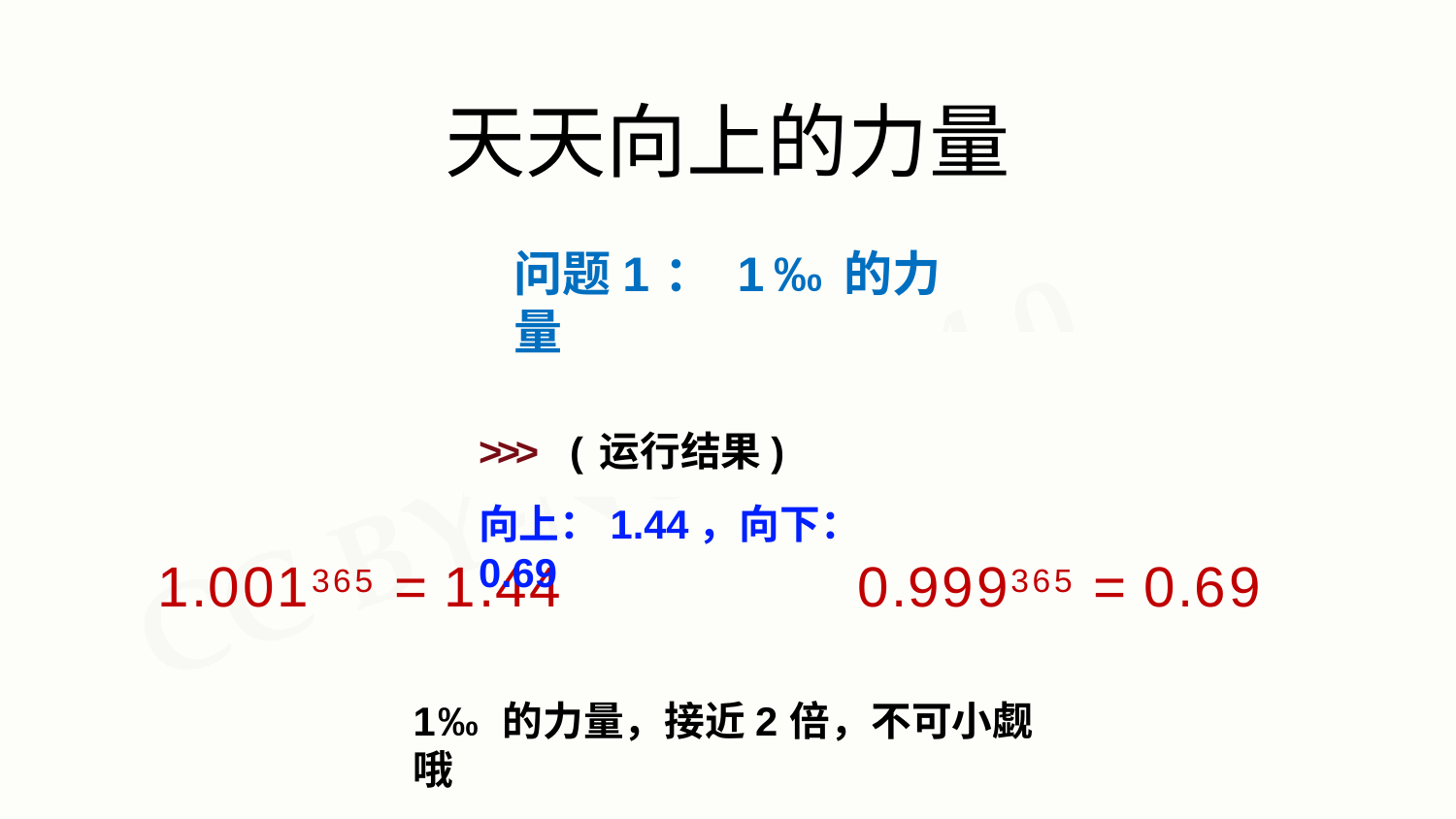

# 天天向上的力量
问题1： 1‰的力量

>>>	(运行结果)
向上：1.44，向下：0.69

1.001365  = 1.44
0.999365  = 0.69
1‰的力量，接近2倍，不可小觑哦